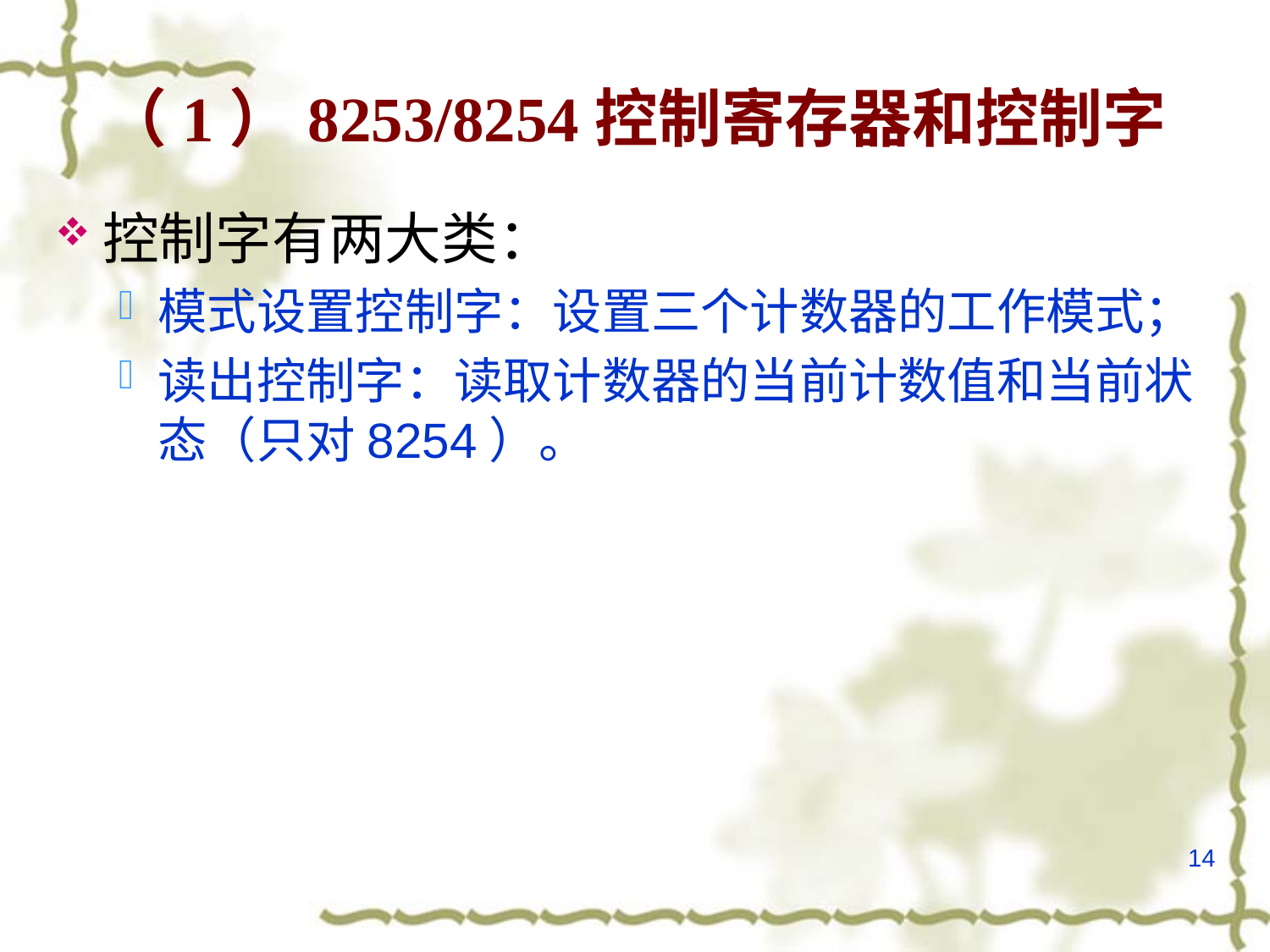

# （1）8253/8254控制寄存器和控制字
控制字有两大类：
模式设置控制字：设置三个计数器的工作模式；
读出控制字：读取计数器的当前计数值和当前状态（只对8254）。

14